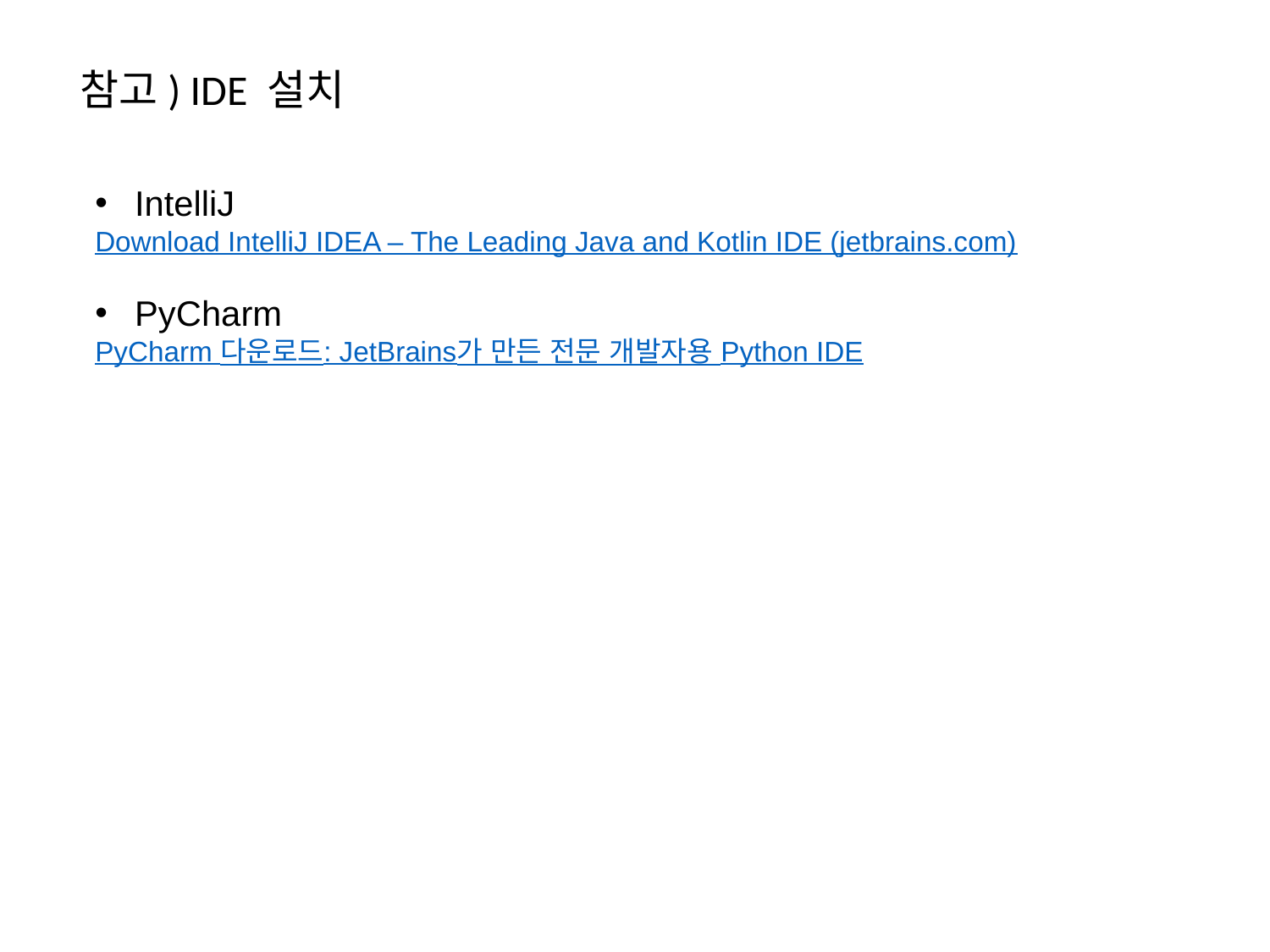

참고) IDE 설치
IntelliJ
Download IntelliJ IDEA – The Leading Java and Kotlin IDE (jetbrains.com)

PyCharm
PyCharm 다운로드: JetBrains가 만든 전문 개발자용 Python IDE